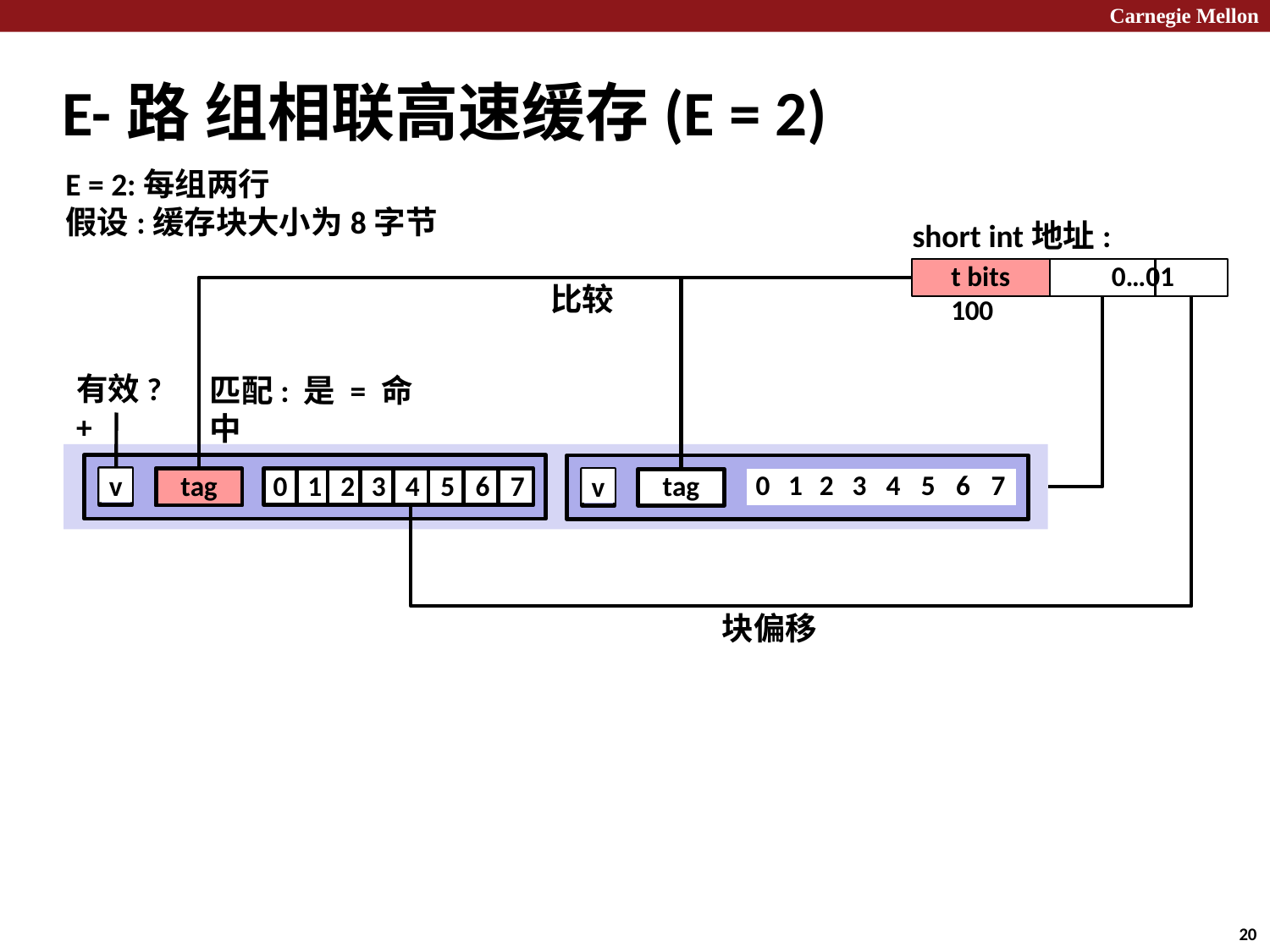

Carnegie Mellon
# E-路 组相联高速缓存(E = 2)
E = 2:每组两行

假设:缓存块大小为8字节
short int地址:
t bits	0…01	100

比较

有效? +
匹配: 是 = 命中

0	1   2	3	4	5	6	7
tag

v

tag

tag

v

| 0 | 1 | 2 | 3 | 4 | 5 | 6 | 7 |
| --- | --- | --- | --- | --- | --- | --- | --- |
块偏移
20